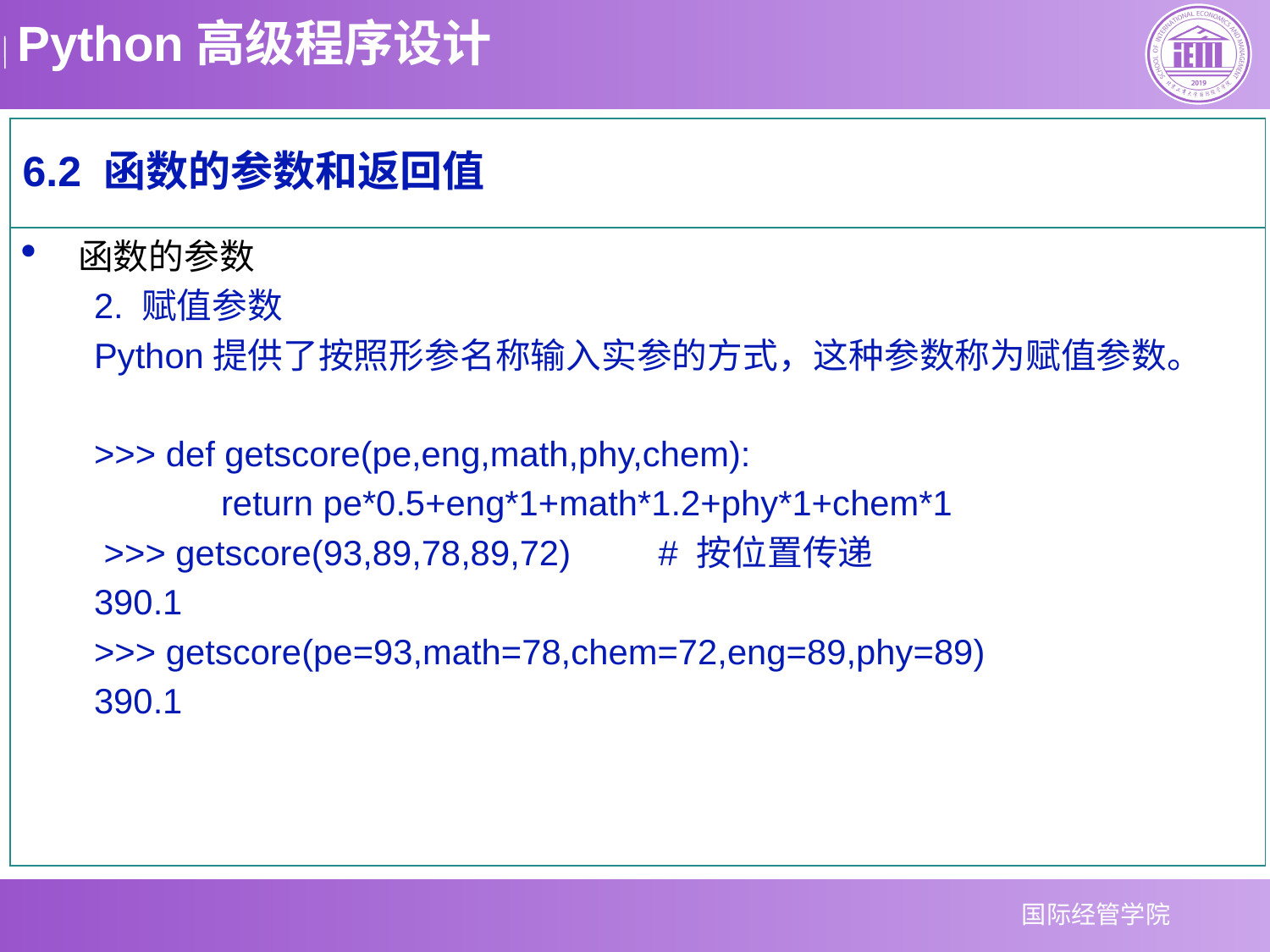

6.2 函数的参数和返回值
函数的参数
2. 赋值参数
Python提供了按照形参名称输入实参的方式，这种参数称为赋值参数。

>>> def getscore(pe,eng,math,phy,chem):
	return pe*0.5+eng*1+math*1.2+phy*1+chem*1
 >>> getscore(93,89,78,89,72)         # 按位置传递
390.1
>>> getscore(pe=93,math=78,chem=72,eng=89,phy=89)
390.1